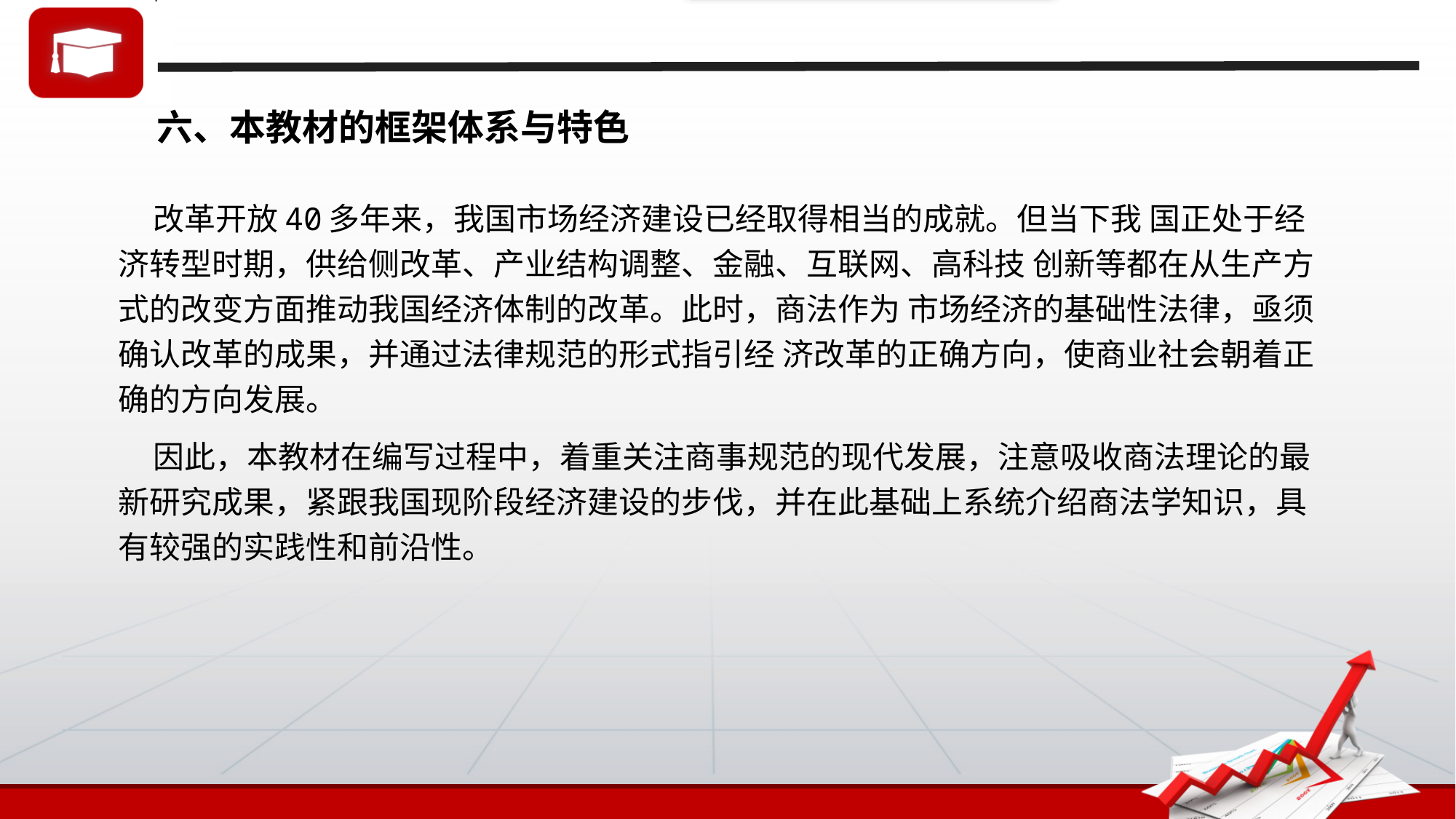

# 六、本教材的框架体系与特色
    改革开放40多年来，我国市场经济建设已经取得相当的成就。但当下我 国正处于经济转型时期，供给侧改革、产业结构调整、金融、互联网、高科技 创新等都在从生产方式的改变方面推动我国经济体制的改革。此时，商法作为 市场经济的基础性法律，亟须确认改革的成果，并通过法律规范的形式指引经 济改革的正确方向，使商业社会朝着正确的方向发展。
    因此，本教材在编写过程中，着重关注商事规范的现代发展，注意吸收商法理论的最新研究成果，紧跟我国现阶段经济建设的步伐，并在此基础上系统介绍商法学知识，具有较强的实践性和前沿性。